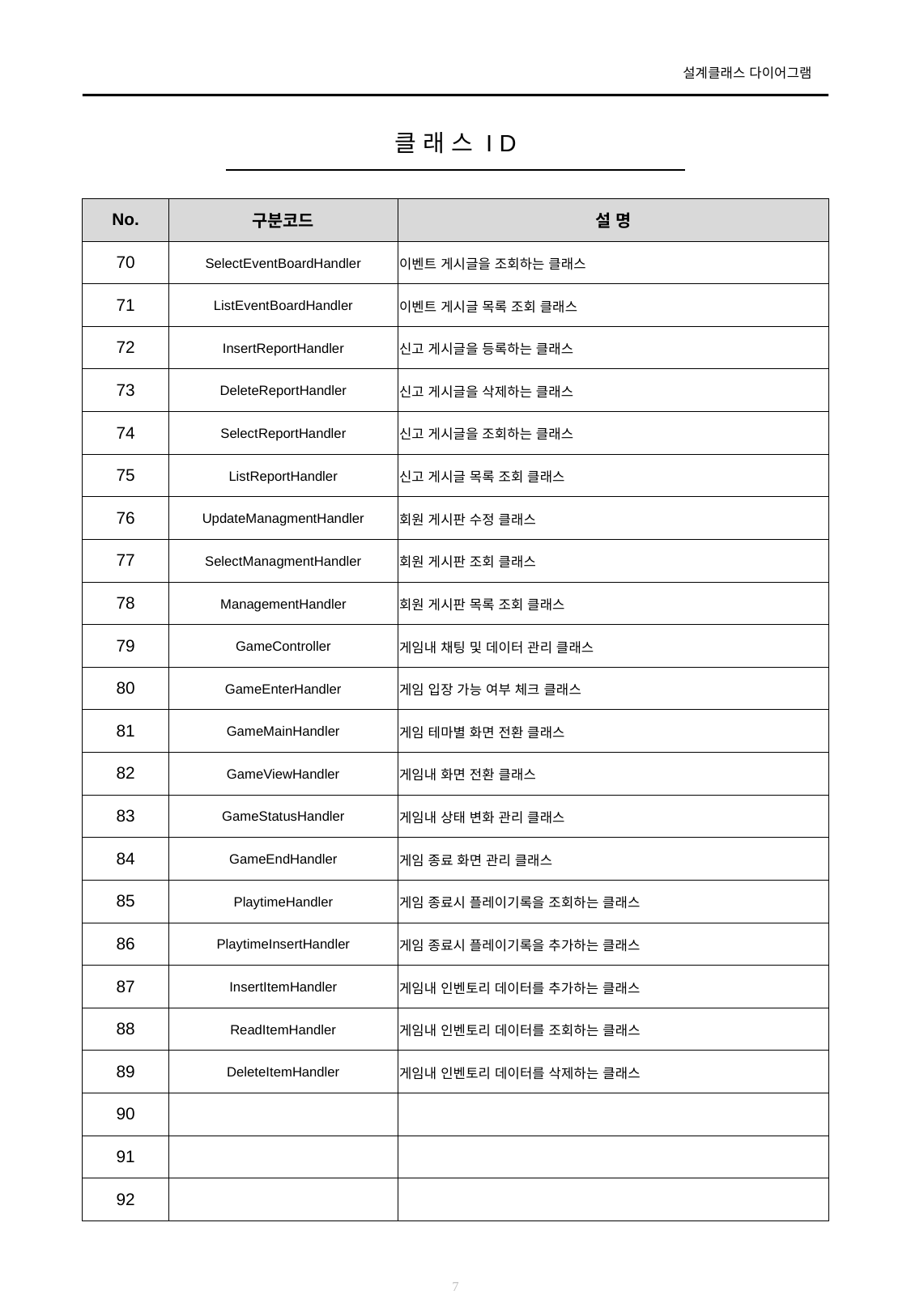

# 클 래 스 I D
| No. | 구분코드 | 설 명 |
| --- | --- | --- |
| 70 | SelectEventBoardHandler | 이벤트 게시글을 조회하는 클래스 |
| 71 | ListEventBoardHandler | 이벤트 게시글 목록 조회 클래스 |
| 72 | InsertReportHandler | 신고 게시글을 등록하는 클래스 |
| 73 | DeleteReportHandler | 신고 게시글을 삭제하는 클래스 |
| 74 | SelectReportHandler | 신고 게시글을 조회하는 클래스 |
| 75 | ListReportHandler | 신고 게시글 목록 조회 클래스 |
| 76 | UpdateManagmentHandler | 회원 게시판 수정 클래스 |
| 77 | SelectManagmentHandler | 회원 게시판 조회 클래스 |
| 78 | ManagementHandler | 회원 게시판 목록 조회 클래스 |
| 79 | GameController | 게임내 채팅 및 데이터 관리 클래스 |
| 80 | GameEnterHandler | 게임 입장 가능 여부 체크 클래스 |
| 81 | GameMainHandler | 게임 테마별 화면 전환 클래스 |
| 82 | GameViewHandler | 게임내 화면 전환 클래스 |
| 83 | GameStatusHandler | 게임내 상태 변화 관리 클래스 |
| 84 | GameEndHandler | 게임 종료 화면 관리 클래스 |
| 85 | PlaytimeHandler | 게임 종료시 플레이기록을 조회하는 클래스 |
| 86 | PlaytimeInsertHandler | 게임 종료시 플레이기록을 추가하는 클래스 |
| 87 | InsertItemHandler | 게임내 인벤토리 데이터를 추가하는 클래스 |
| 88 | ReadItemHandler | 게임내 인벤토리 데이터를 조회하는 클래스 |
| 89 | DeleteItemHandler | 게임내 인벤토리 데이터를 삭제하는 클래스 |
| 90 |  |  |
| 91 |  |  |
| 92 |  |  |
7